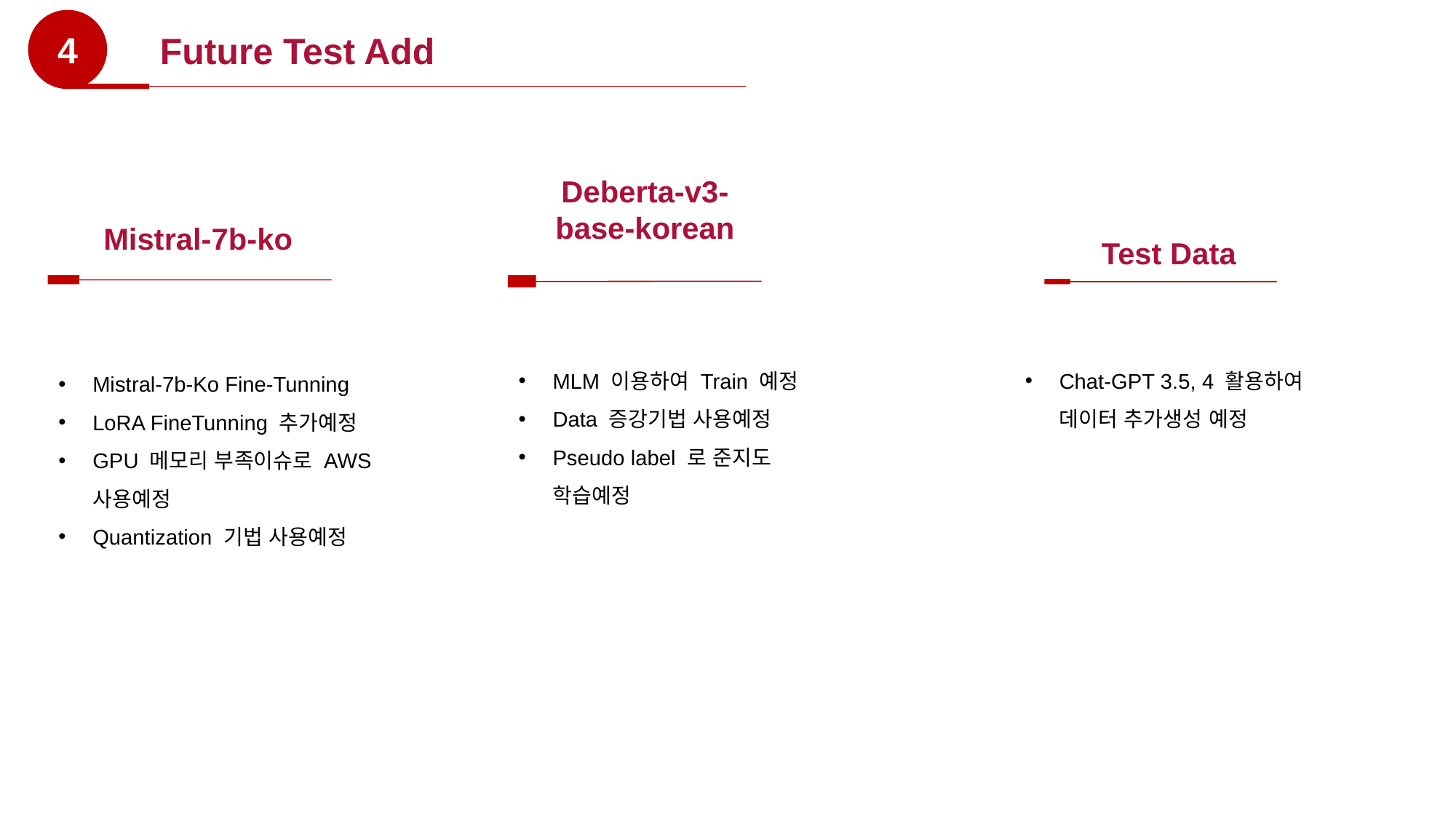

4
Future Test Add

Deberta-v3-base-korean

Mistral-7b-ko

Test Data

MLM 이용하여 Train 예정
Data 증강기법 사용예정
Pseudo label 로 준지도 학습예정

Chat-GPT 3.5, 4 활용하여 데이터 추가생성 예정
Mistral-7b-Ko Fine-Tunning
LoRA FineTunning 추가예정
GPU 메모리 부족이슈로 AWS 사용예정
Quantization 기법 사용예정